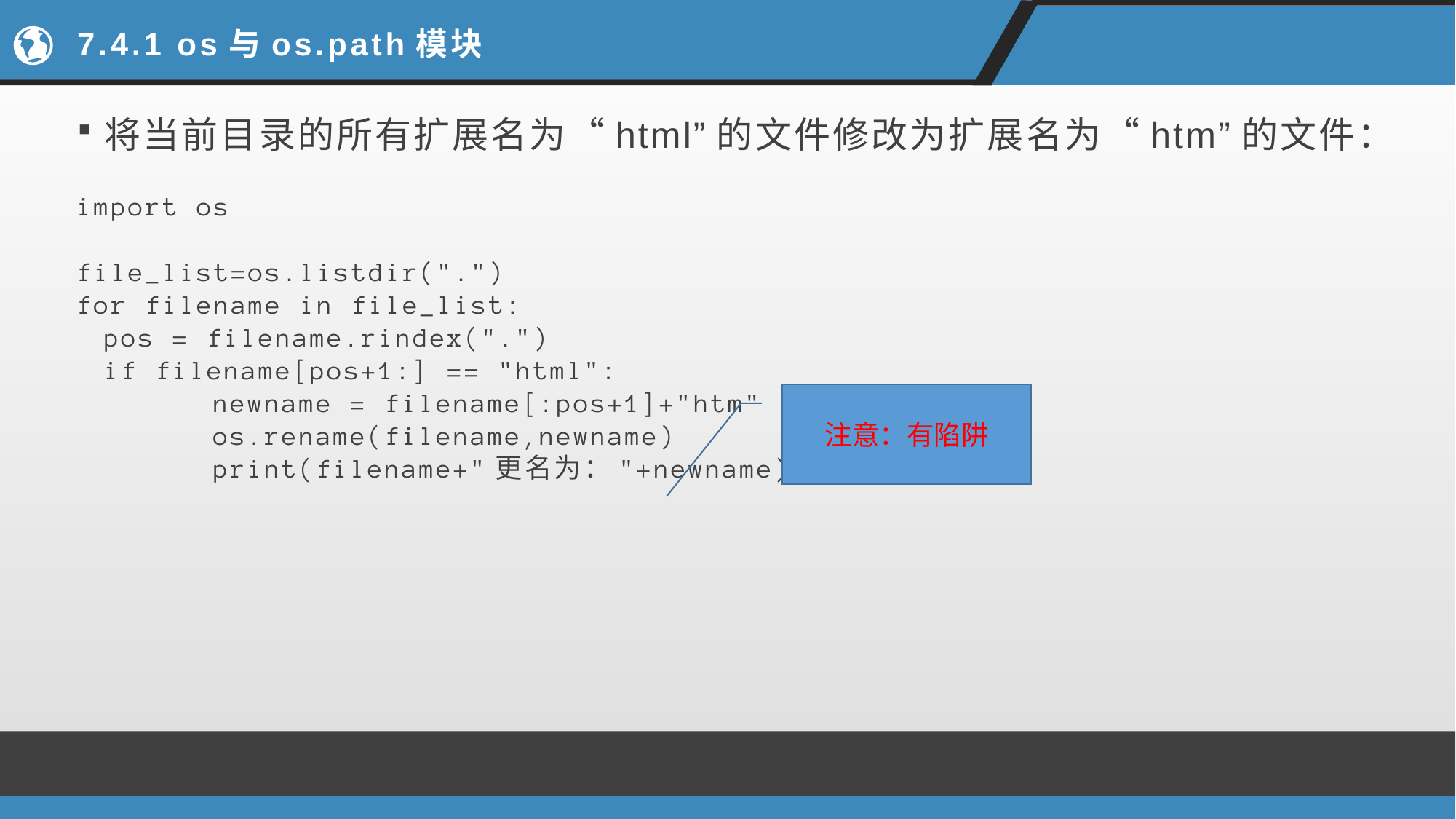

# 7.4.1 os与os.path模块

将当前目录的所有扩展名为“html”的文件修改为扩展名为“htm”的文件：

import os

file_list=os.listdir(".")
for filename in file_list:
	pos = filename.rindex(".")
	if filename[pos+1:] == "html":
		newname = filename[:pos+1]+"htm"
		os.rename(filename,newname)
		print(filename+"更名为："+newname)
注意：有陷阱